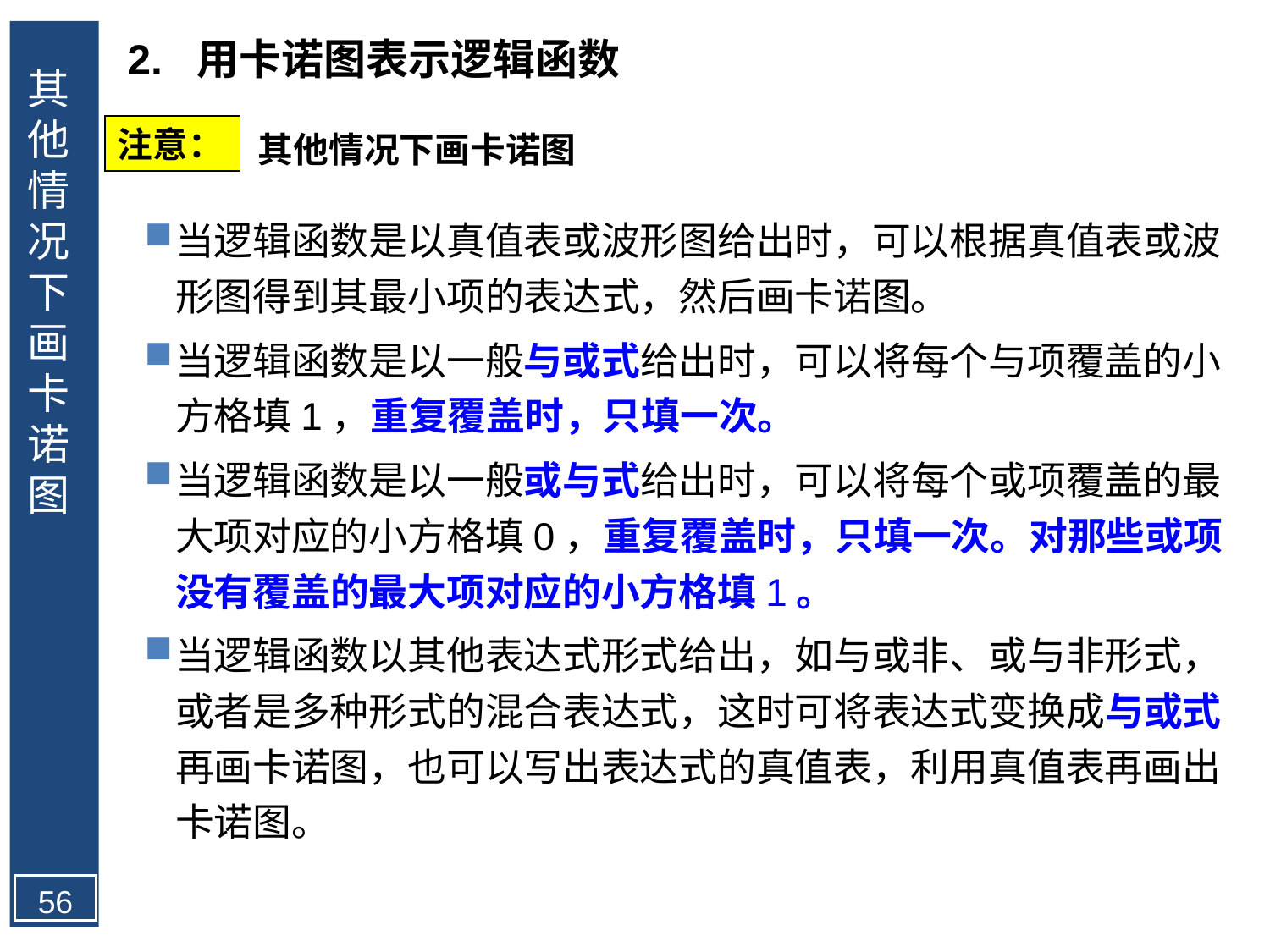

其他情况下画卡诺图
2.  用卡诺图表示逻辑函数
注意：
其他情况下画卡诺图
当逻辑函数是以真值表或波形图给出时，可以根据真值表或波形图得到其最小项的表达式，然后画卡诺图。
当逻辑函数是以一般与或式给出时，可以将每个与项覆盖的小方格填1，重复覆盖时，只填一次。
当逻辑函数是以一般或与式给出时，可以将每个或项覆盖的最大项对应的小方格填0，重复覆盖时，只填一次。对那些或项没有覆盖的最大项对应的小方格填1。
当逻辑函数以其他表达式形式给出，如与或非、或与非形式，或者是多种形式的混合表达式，这时可将表达式变换成与或式再画卡诺图，也可以写出表达式的真值表，利用真值表再画出卡诺图。
56